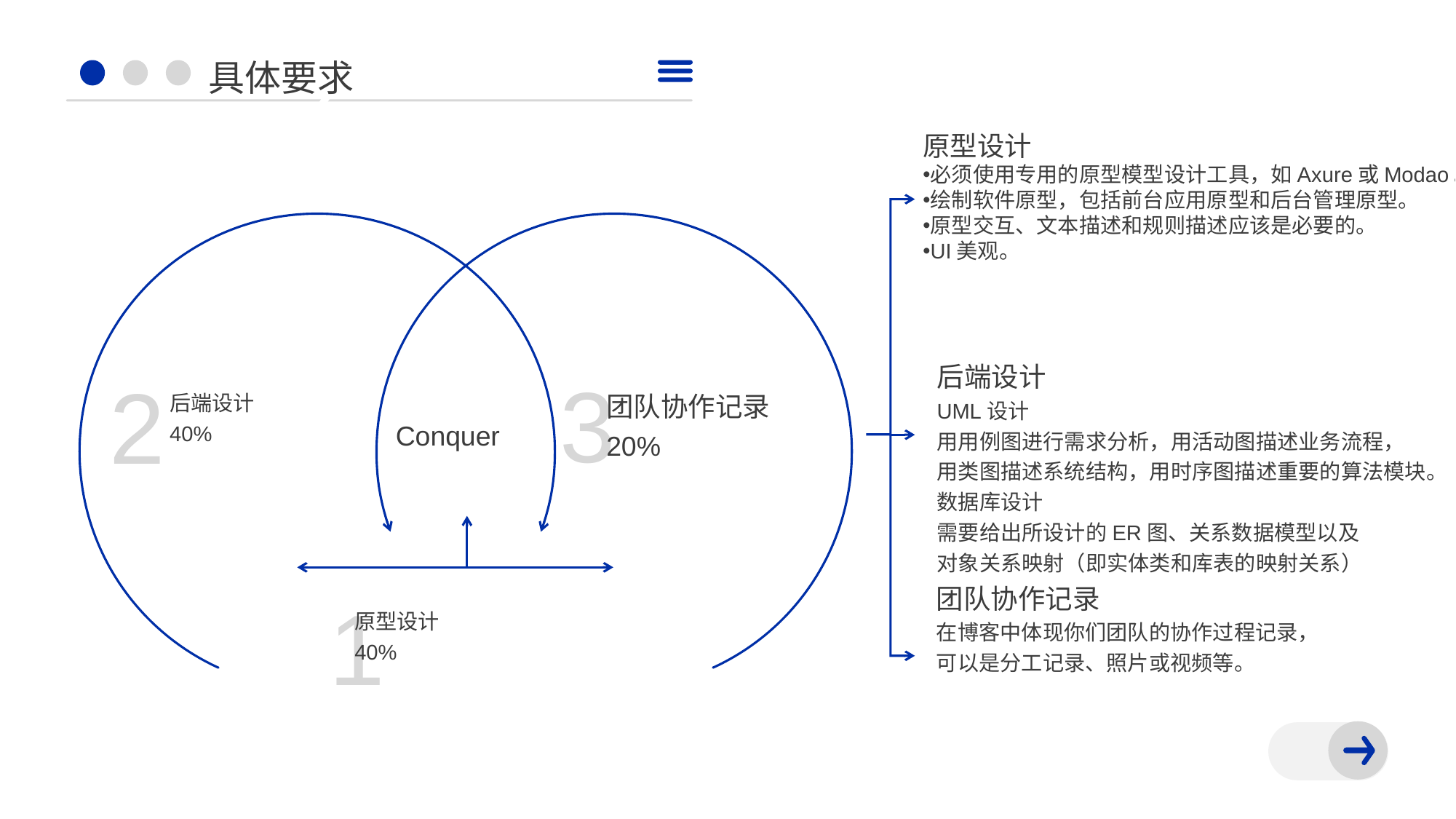

具体要求
原型设计
必须使用专用的原型模型设计工具，如Axure或Modao。
绘制软件原型，包括前台应用原型和后台管理原型。
原型交互、文本描述和规则描述应该是必要的。
UI美观。

3
2
后端设计
UML设计
用用例图进行需求分析，用活动图描述业务流程，
用类图描述系统结构，用时序图描述重要的算法模块。
数据库设计
需要给出所设计的ER图、关系数据模型以及
对象关系映射（即实体类和库表的映射关系）
团队协作记录
20%
后端设计
40%
Conquer
1
团队协作记录
在博客中体现你们团队的协作过程记录，
可以是分工记录、照片或视频等。
原型设计
40%